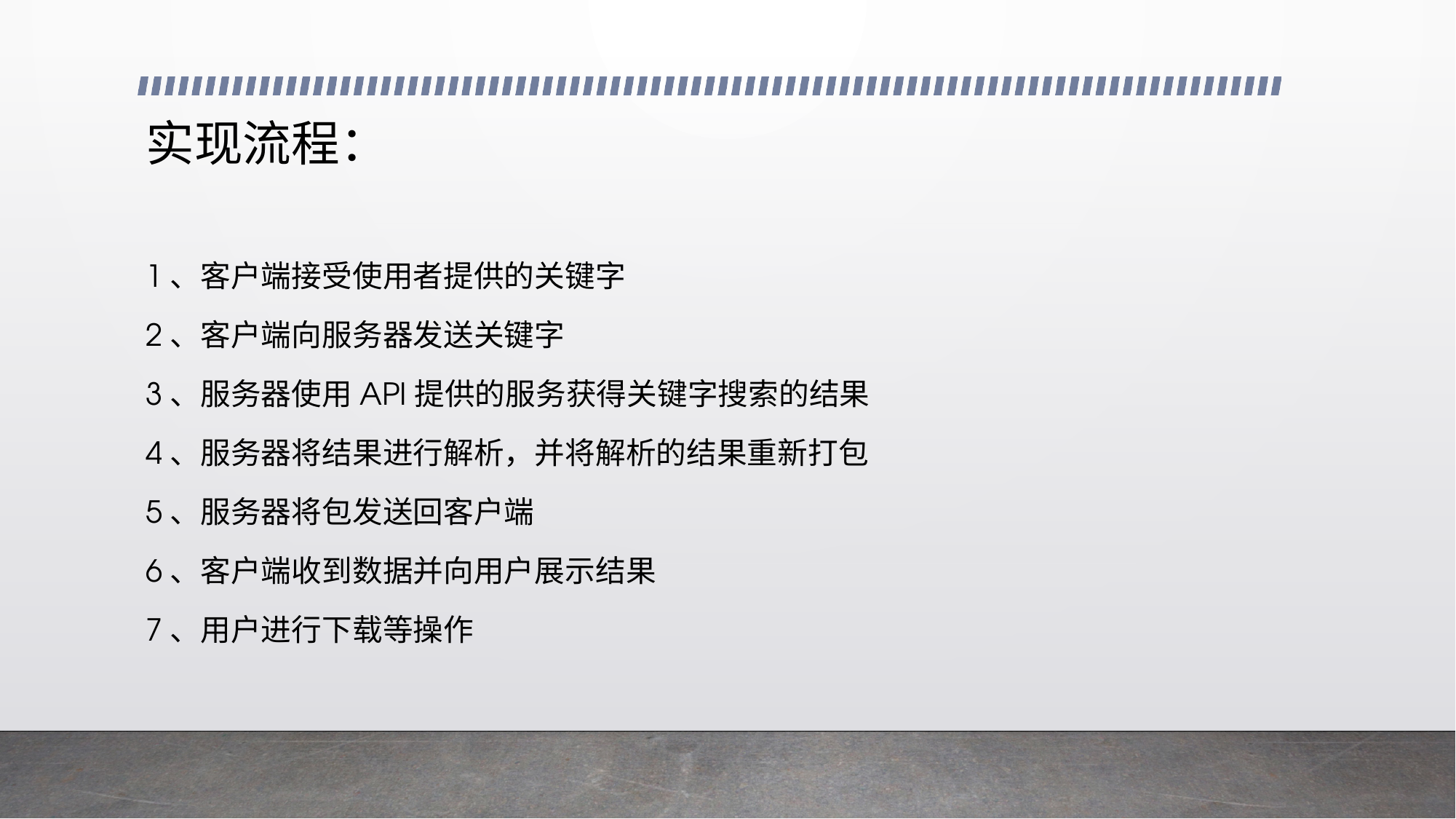

# 实现流程：
1、客户端接受使用者提供的关键字
2、客户端向服务器发送关键字
3、服务器使用API提供的服务获得关键字搜索的结果
4、服务器将结果进行解析，并将解析的结果重新打包
5、服务器将包发送回客户端
6、客户端收到数据并向用户展示结果
7、用户进行下载等操作